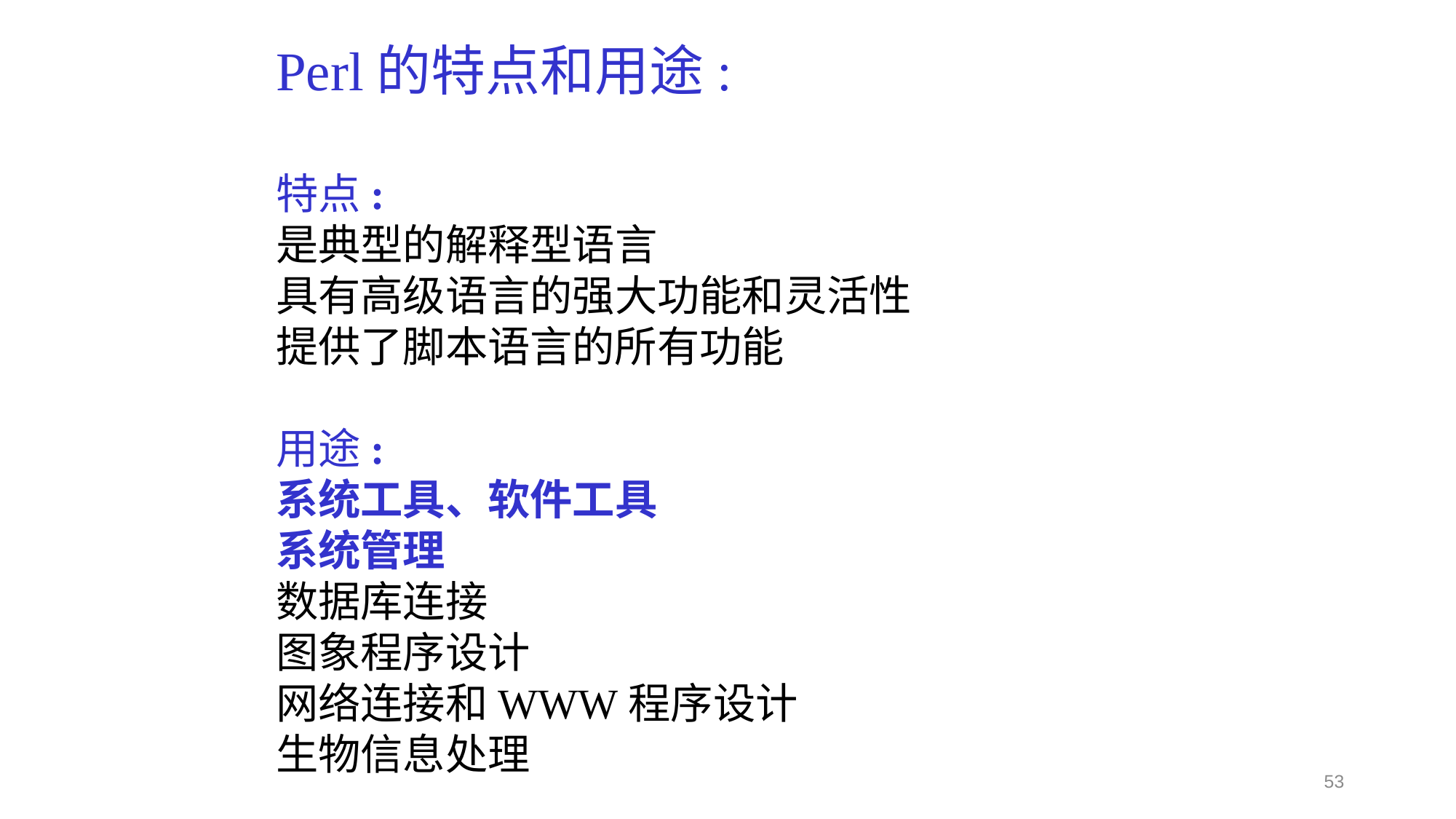

Perl的特点和用途:

特点:
是典型的解释型语言
具有高级语言的强大功能和灵活性
提供了脚本语言的所有功能

用途:
系统工具、软件工具
系统管理
数据库连接
图象程序设计
网络连接和WWW程序设计
生物信息处理
53